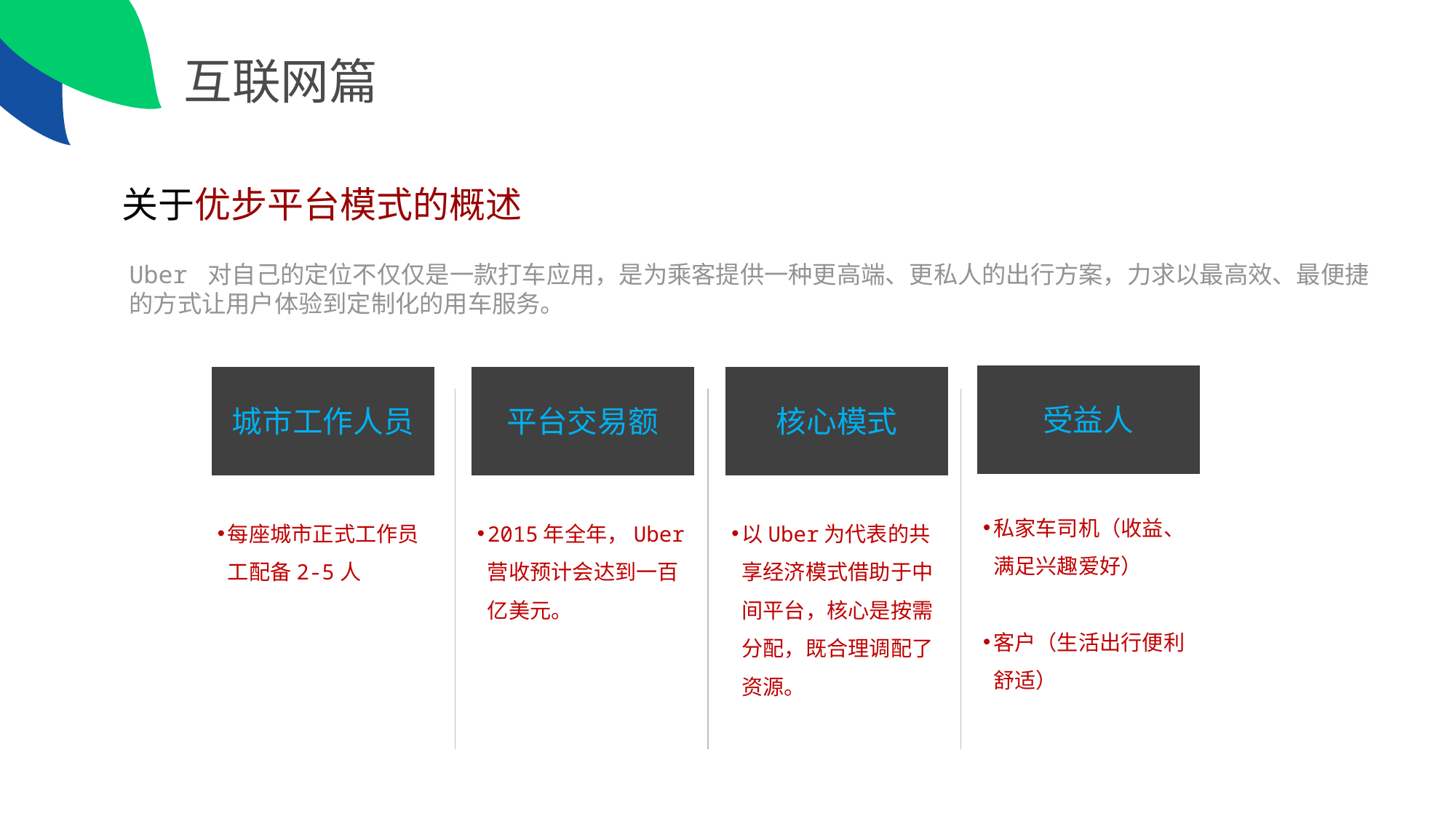

# 互联网篇
关于优步平台模式的概述
Uber 对自己的定位不仅仅是一款打车应用，是为乘客提供一种更高端、更私人的出行方案，力求以最高效、最便捷的方式让用户体验到定制化的用车服务。
受益人
城市工作人员
平台交易额
核心模式

私家车司机（收益、满足兴趣爱好）

客户（生活出行便利舒适）
每座城市正式工作员工配备2-5人

2015年全年，Uber营收预计会达到一百亿美元。
以Uber为代表的共享经济模式借助于中间平台，核心是按需分配，既合理调配了资源。